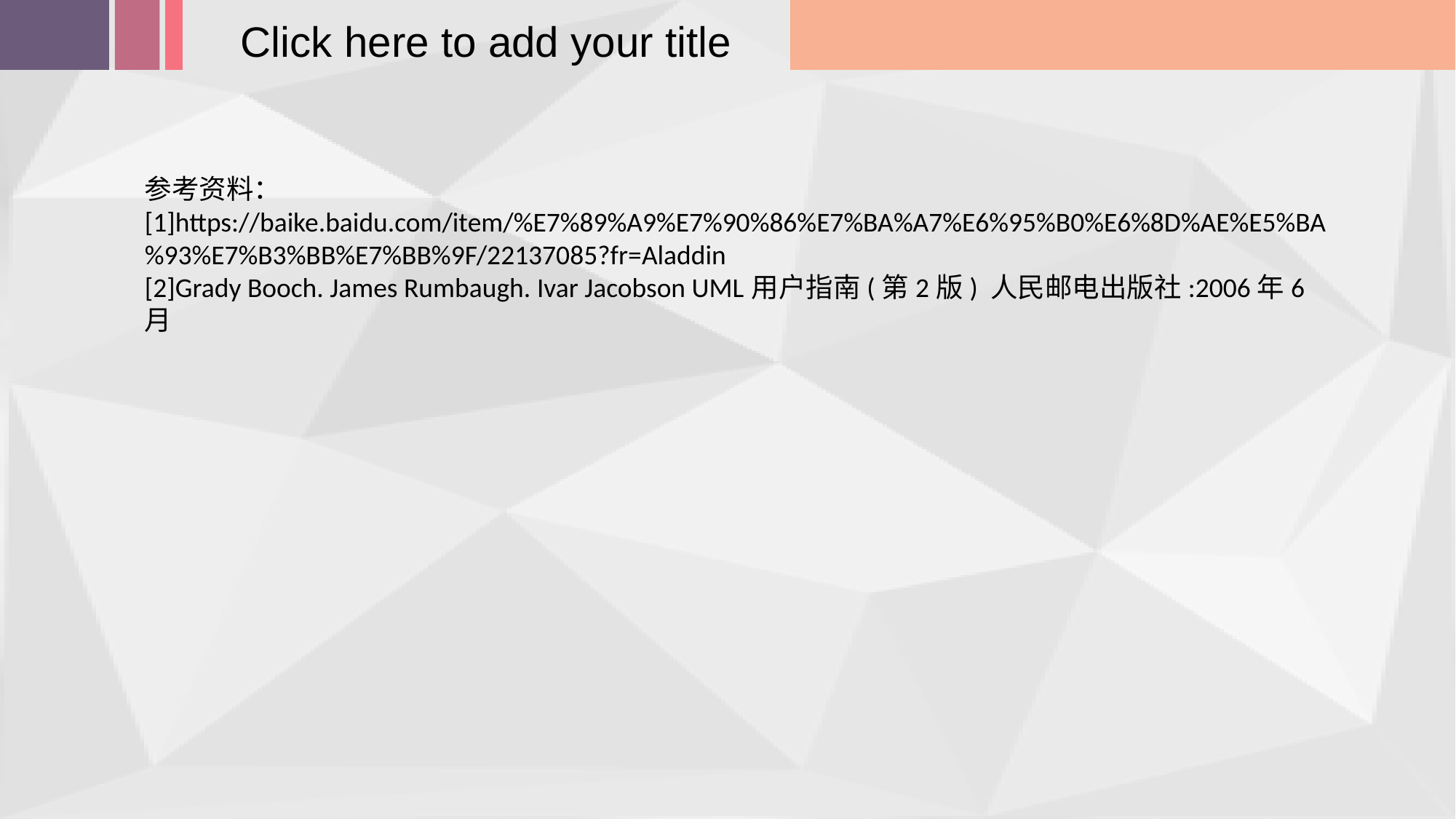

Click here to add your title

参考资料：
[1]https://baike.baidu.com/item/%E7%89%A9%E7%90%86%E7%BA%A7%E6%95%B0%E6%8D%AE%E5%BA%93%E7%B3%BB%E7%BB%9F/22137085?fr=Aladdin
[2]Grady Booch. James Rumbaugh. Ivar Jacobson UML用户指南(第2版) 人民邮电出版社:2006年6月